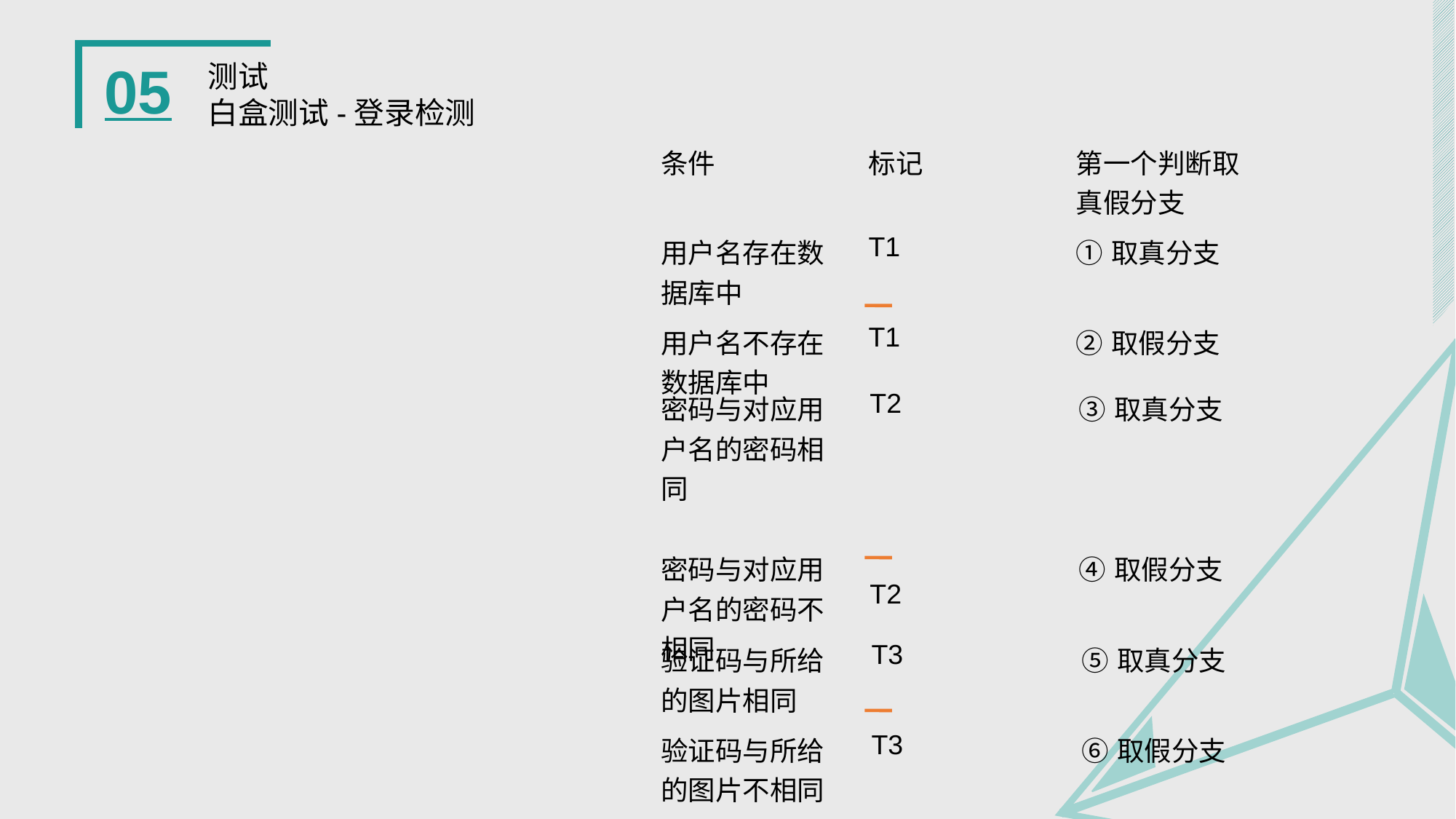

05
测试
白盒测试-登录检测
| 条件 | 标记 | 第一个判断取真假分支 |
| --- | --- | --- |
| 用户名存在数据库中 | T1 | ①取真分支 |
| 用户名不存在数据库中 | T1 | ②取假分支 |

| 密码与对应用户名的密码相同 | T2 | ③取真分支 |
| --- | --- | --- |
| 密码与对应用户名的密码不相同 | T2 | ④取假分支 |

| 验证码与所给的图片相同 | T3 | ⑤取真分支 |
| --- | --- | --- |
| 验证码与所给的图片不相同 | T3 | ⑥取假分支 |